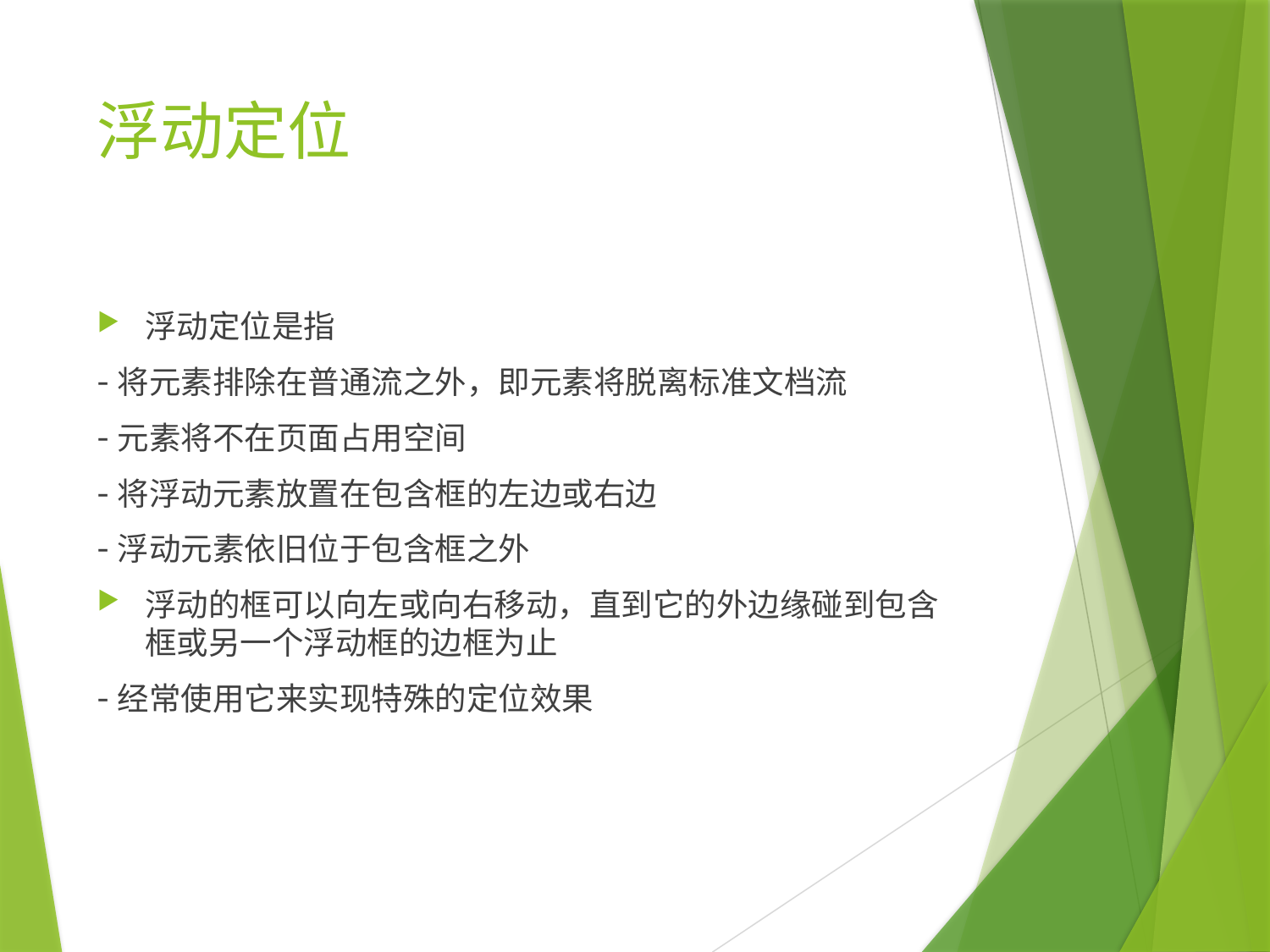

# 浮动定位
浮动定位是指
-将元素排除在普通流之外，即元素将脱离标准文档流
-元素将不在页面占用空间
-将浮动元素放置在包含框的左边或右边
-浮动元素依旧位于包含框之外
浮动的框可以向左或向右移动，直到它的外边缘碰到包含框或另一个浮动框的边框为止
-经常使用它来实现特殊的定位效果